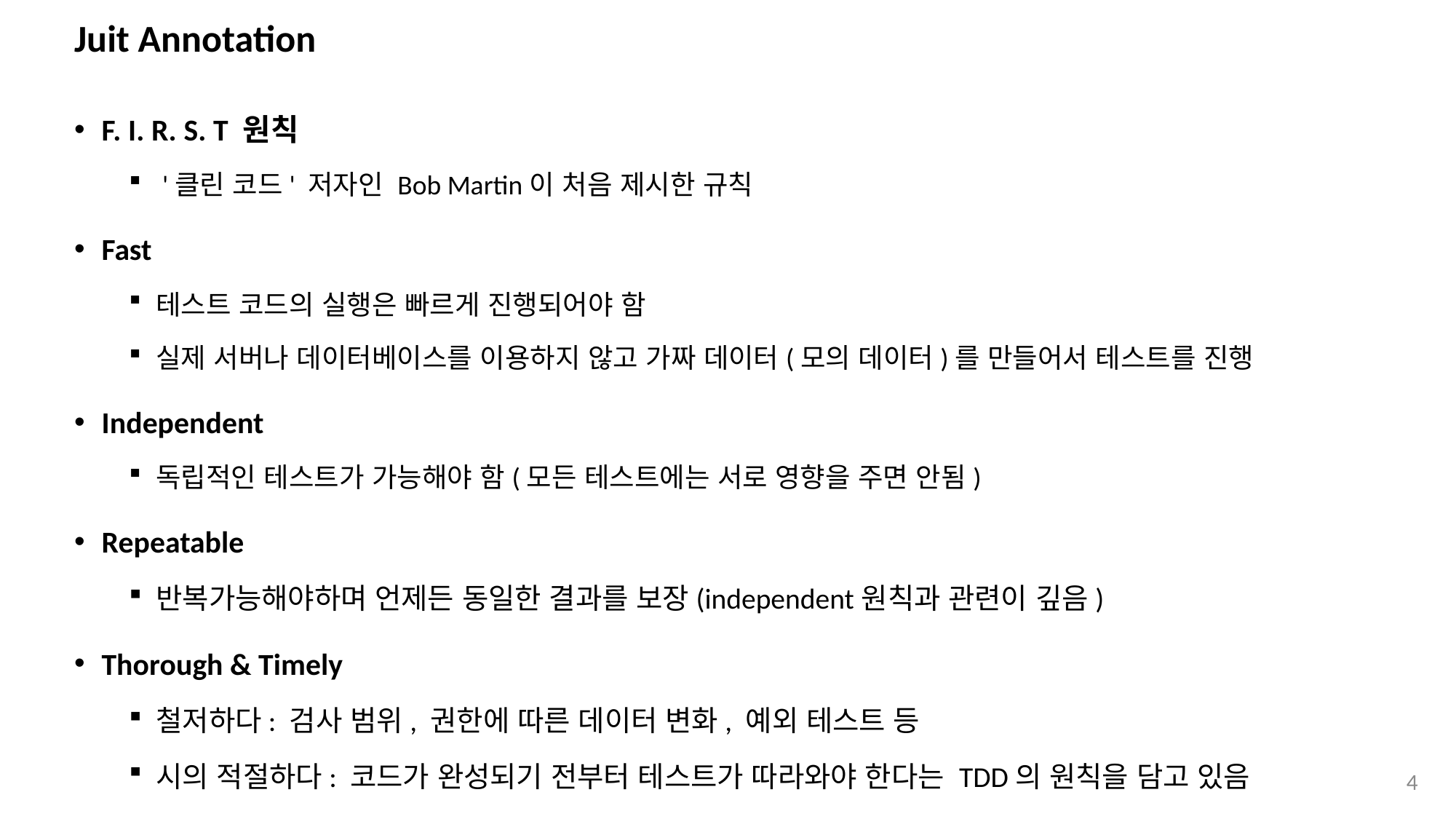

# Juit Annotation
F. I. R. S. T 원칙
 '클린 코드' 저자인 Bob Martin이 처음 제시한 규칙
Fast
테스트 코드의 실행은 빠르게 진행되어야 함
실제 서버나 데이터베이스를 이용하지 않고 가짜 데이터(모의 데이터)를 만들어서 테스트를 진행
Independent
독립적인 테스트가 가능해야 함(모든 테스트에는 서로 영향을 주면 안됨)
Repeatable
반복가능해야하며 언제든 동일한 결과를 보장(independent원칙과 관련이 깊음)
Thorough & Timely
철저하다: 검사 범위, 권한에 따른 데이터 변화, 예외 테스트 등
시의 적절하다: 코드가 완성되기 전부터 테스트가 따라와야 한다는 TDD의 원칙을 담고 있음

4